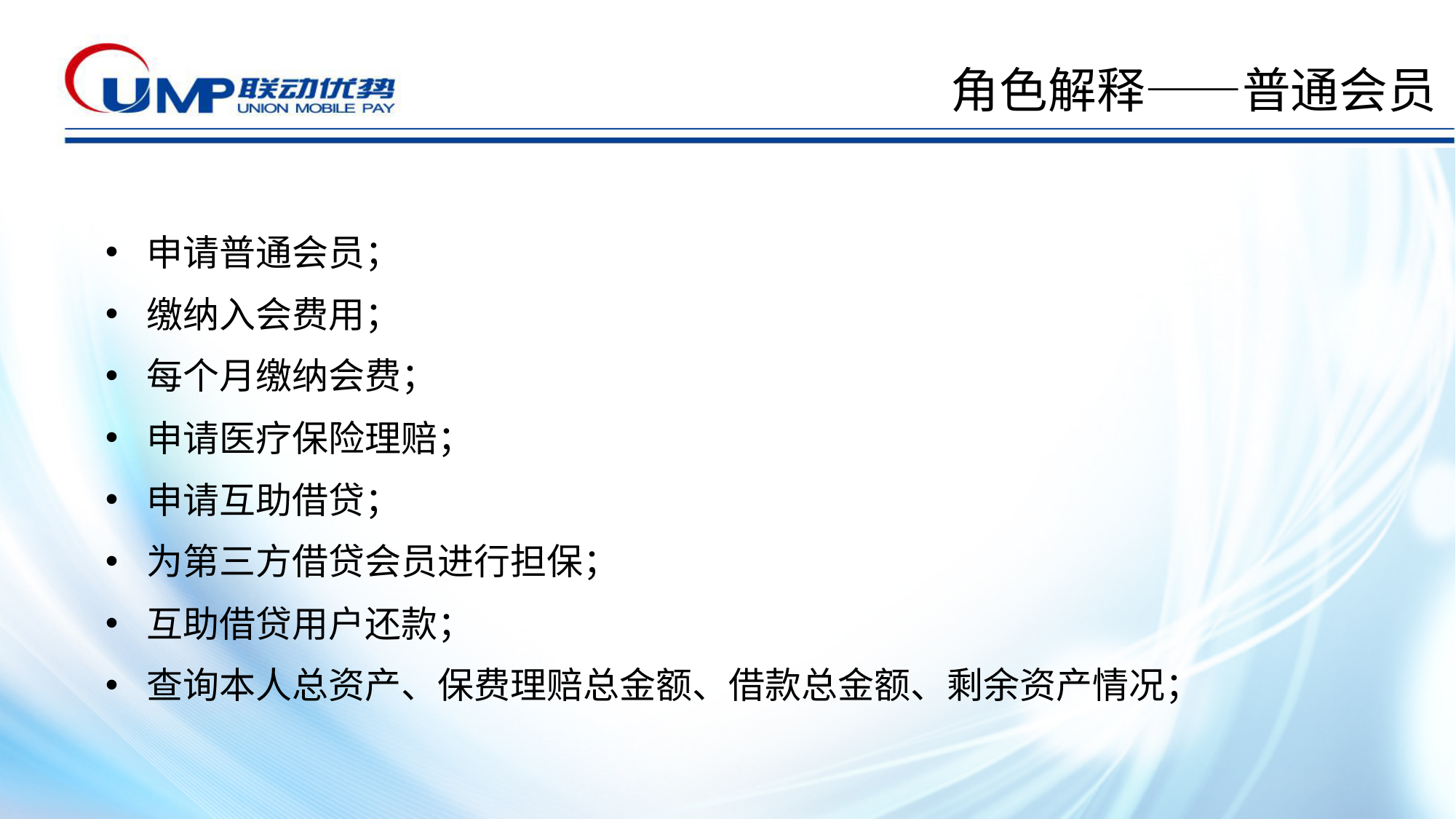

# 角色解释——普通会员
申请普通会员；
缴纳入会费用；
每个月缴纳会费；
申请医疗保险理赔；
申请互助借贷；
为第三方借贷会员进行担保；
互助借贷用户还款；
查询本人总资产、保费理赔总金额、借款总金额、剩余资产情况；